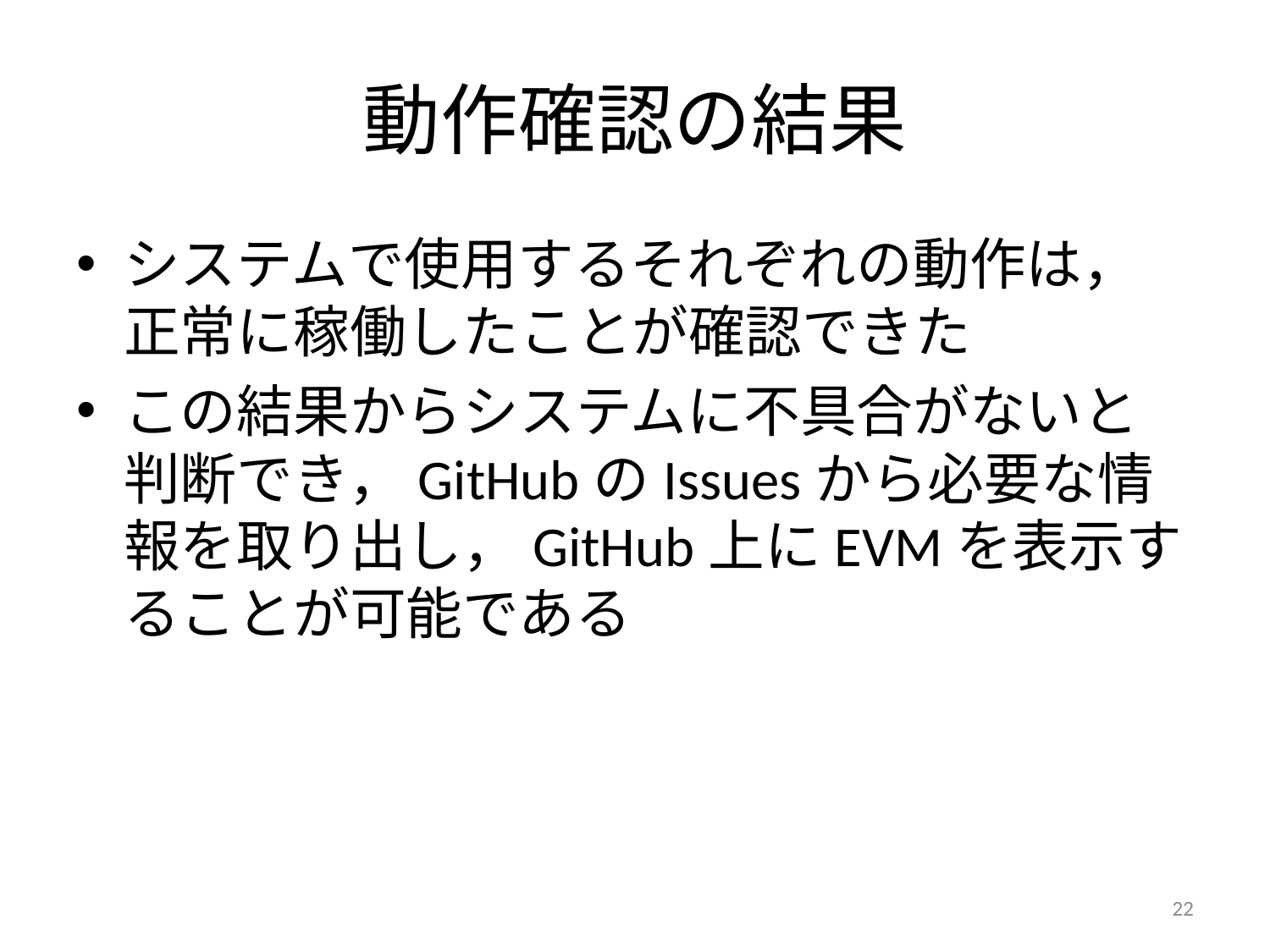

# 動作確認の結果
システムで使用するそれぞれの動作は，正常に稼働したことが確認できた
この結果からシステムに不具合がないと判断でき，GitHubのIssuesから必要な情報を取り出し，GitHub上にEVMを表示することが可能である

22